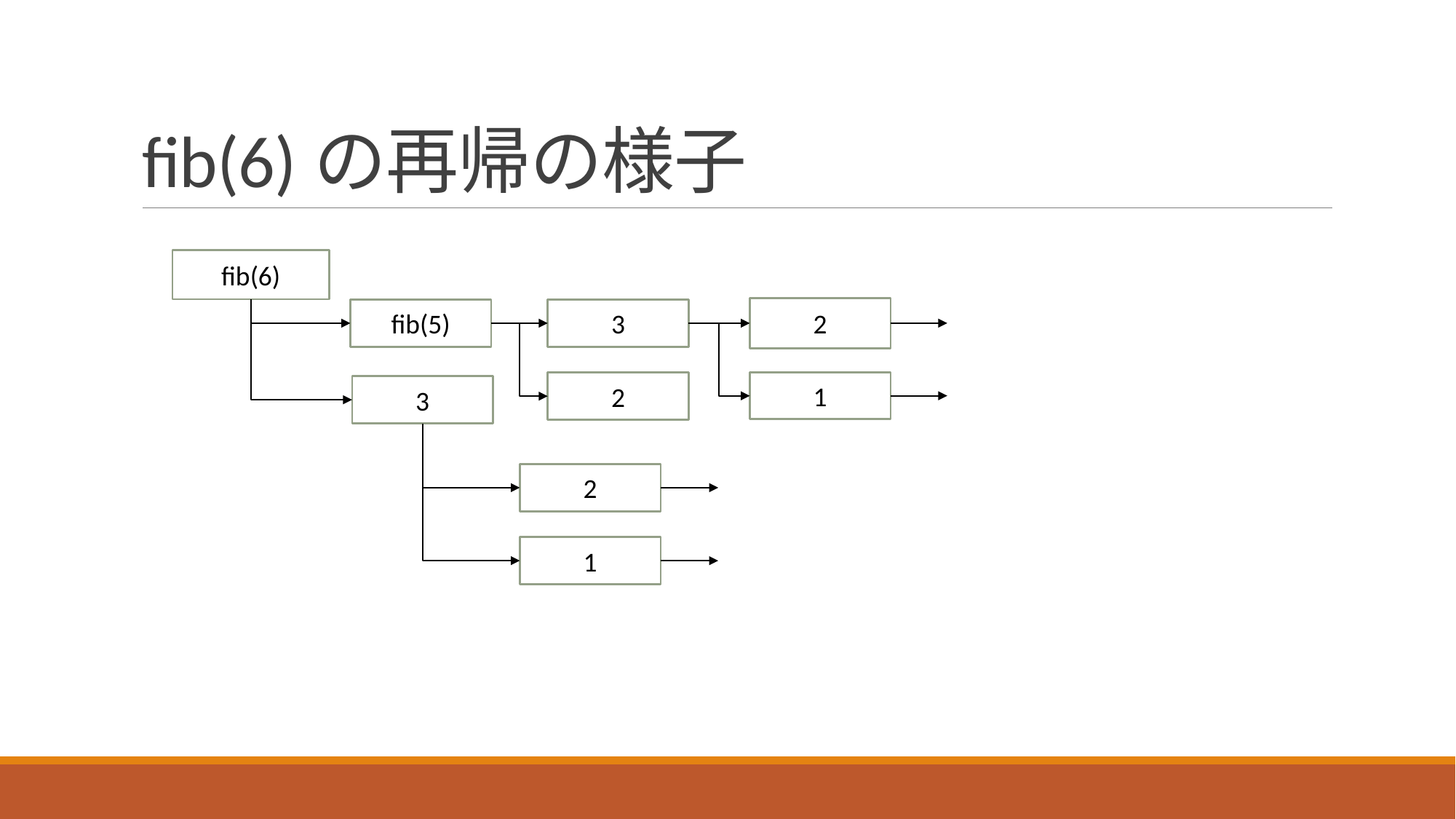

# fib(6)の再帰の様子

fib(6)
2
3
fib(5)
2
1
3
2
1